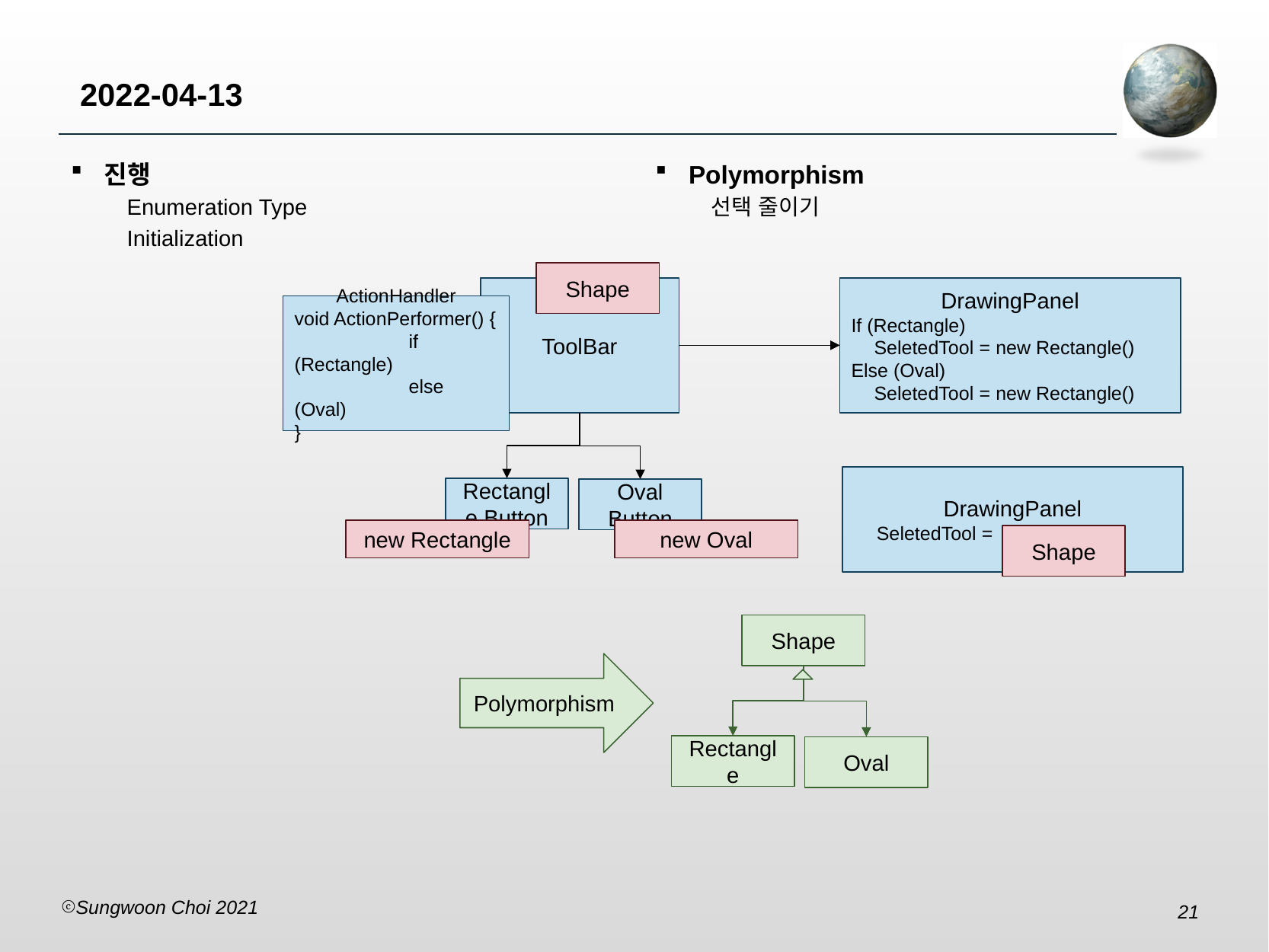

# 2022-04-13
진행
Enumeration Type
Initialization

Polymorphism
선택 줄이기
Shape
ToolBar
DrawingPanel
If (Rectangle)
	SeletedTool = new Rectangle()
Else (Oval)
	SeletedTool = new Rectangle()
ActionHandler
void ActionPerformer() {
	if (Rectangle)
	else (Oval)
}
DrawingPanel
	SeletedTool =
Rectangle Button
Oval Button
new Oval
new Rectangle
Shape
Shape
Polymorphism

Rectangle
Oval
Sungwoon Choi 2021
21